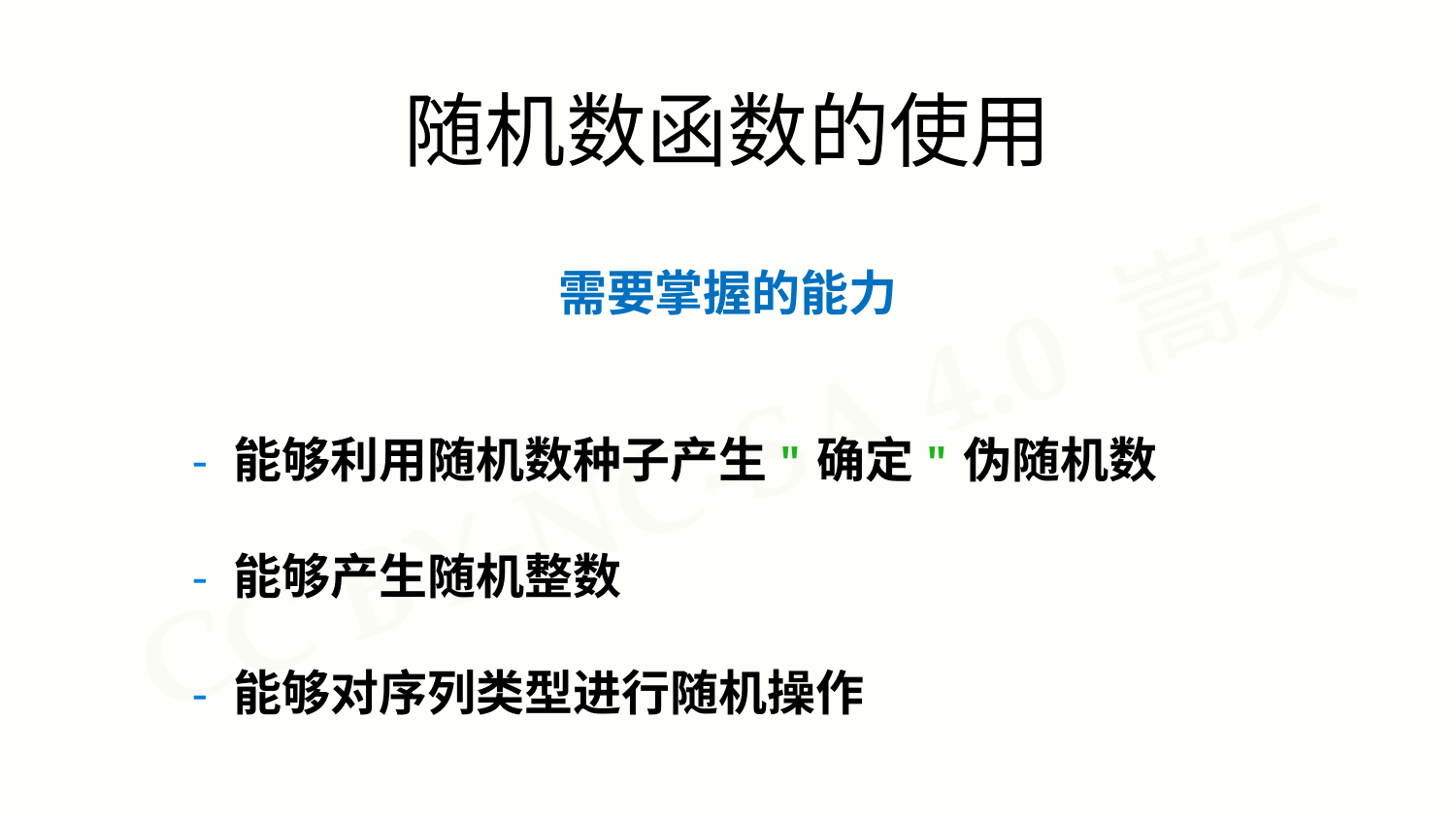

随机数函数的使用
需要掌握的能力
- 能够利用随机数种子产生"确定"伪随机数
- 能够产生随机整数
- 能够对序列类型进行随机操作